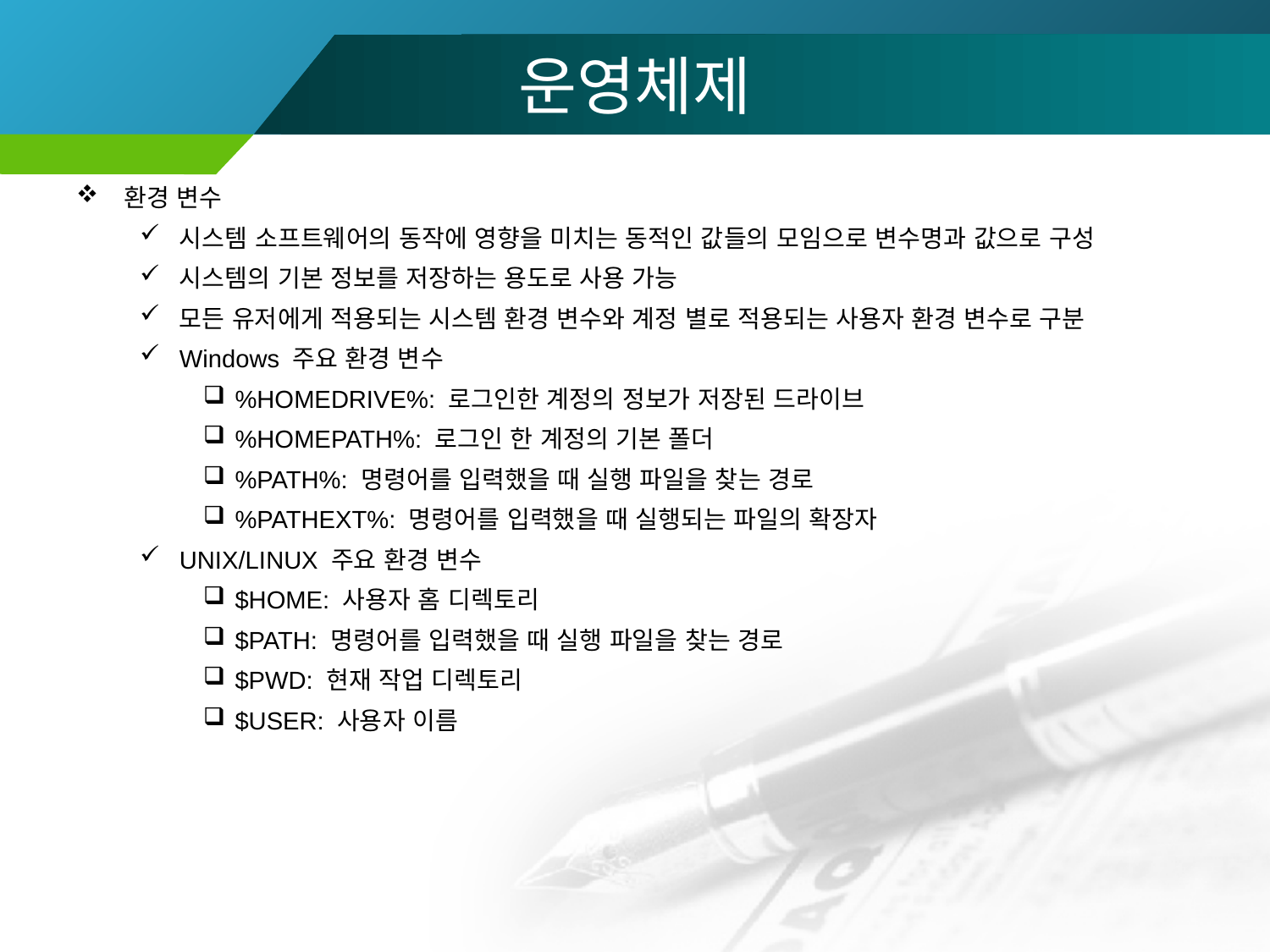

# 운영체제
환경 변수
시스템 소프트웨어의 동작에 영향을 미치는 동적인 값들의 모임으로 변수명과 값으로 구성
시스템의 기본 정보를 저장하는 용도로 사용 가능
모든 유저에게 적용되는 시스템 환경 변수와 계정 별로 적용되는 사용자 환경 변수로 구분
Windows 주요 환경 변수
%HOMEDRIVE%: 로그인한 계정의 정보가 저장된 드라이브
%HOMEPATH%: 로그인 한 계정의 기본 폴더
%PATH%: 명령어를 입력했을 때 실행 파일을 찾는 경로
%PATHEXT%: 명령어를 입력했을 때 실행되는 파일의 확장자
UNIX/LINUX 주요 환경 변수
$HOME: 사용자 홈 디렉토리
$PATH: 명령어를 입력했을 때 실행 파일을 찾는 경로
$PWD: 현재 작업 디렉토리
$USER: 사용자 이름